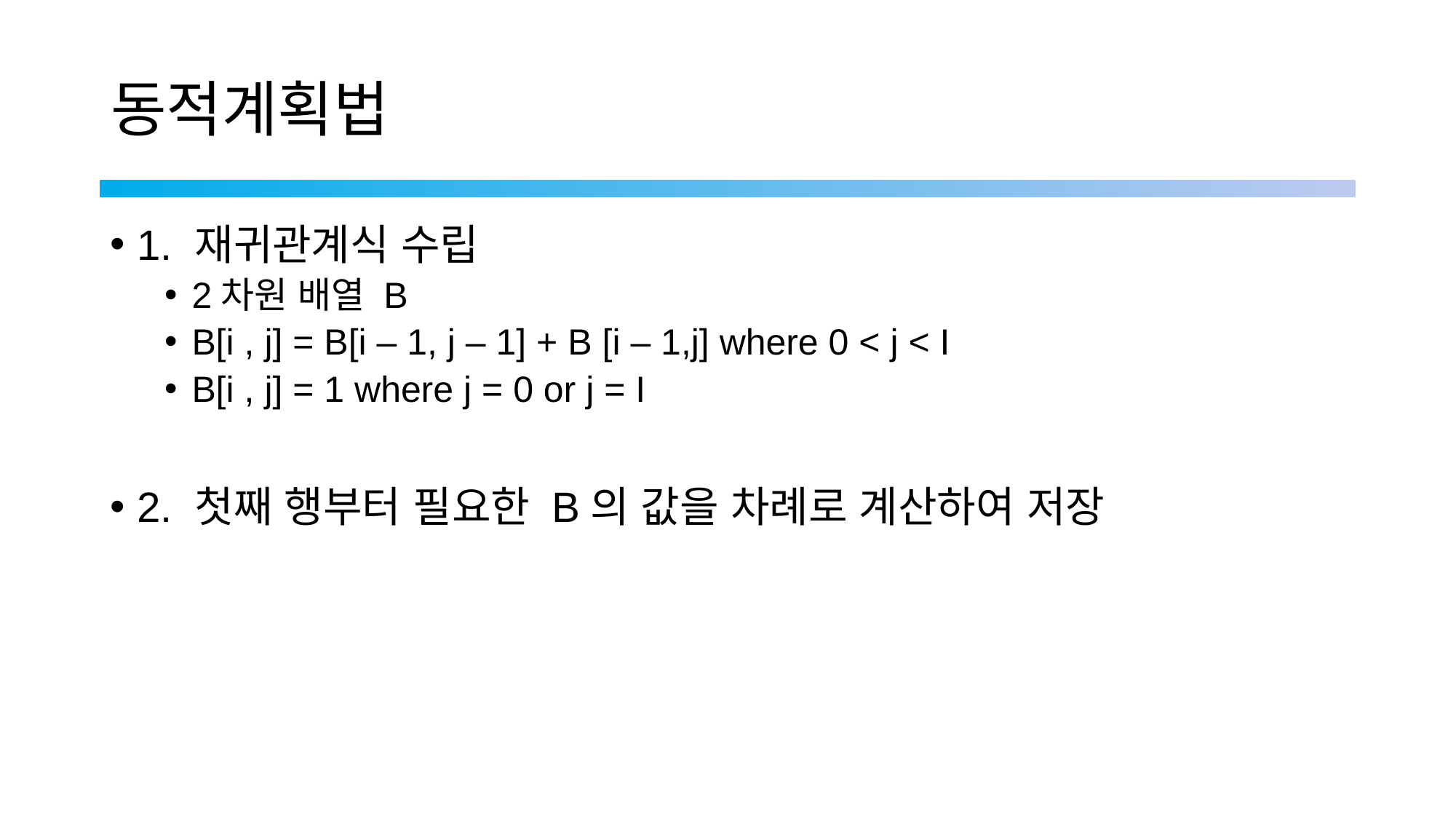

# 동적계획법
1. 재귀관계식 수립
2차원 배열 B
B[i , j] = B[i – 1, j – 1] + B [i – 1,j] where 0 < j < I
B[i , j] = 1 where j = 0 or j = I

2. 첫째 행부터 필요한 B의 값을 차례로 계산하여 저장